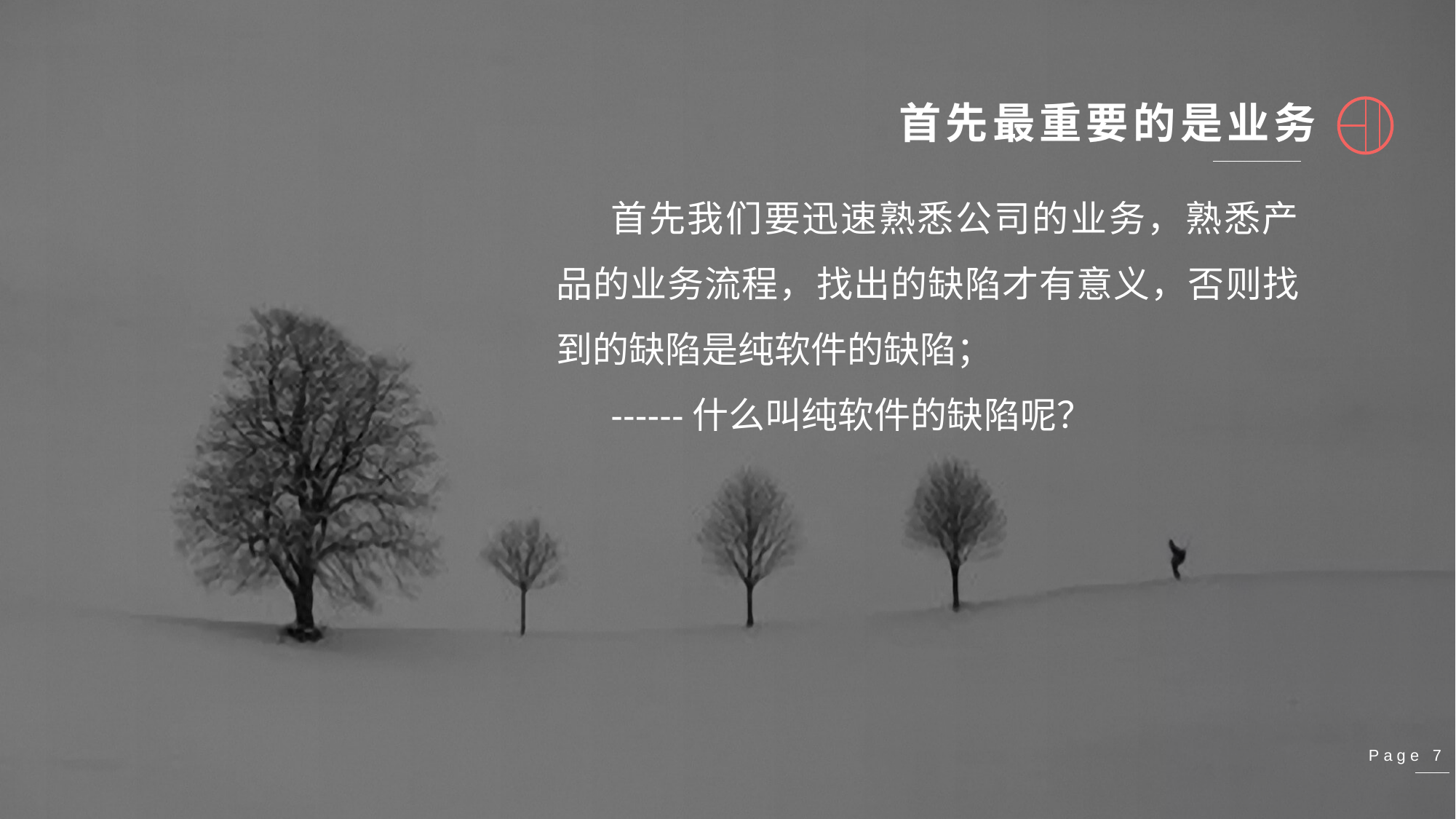

首先最重要的是业务

首先我们要迅速熟悉公司的业务，熟悉产品的业务流程，找出的缺陷才有意义，否则找到的缺陷是纯软件的缺陷；
------什么叫纯软件的缺陷呢？
Page 7